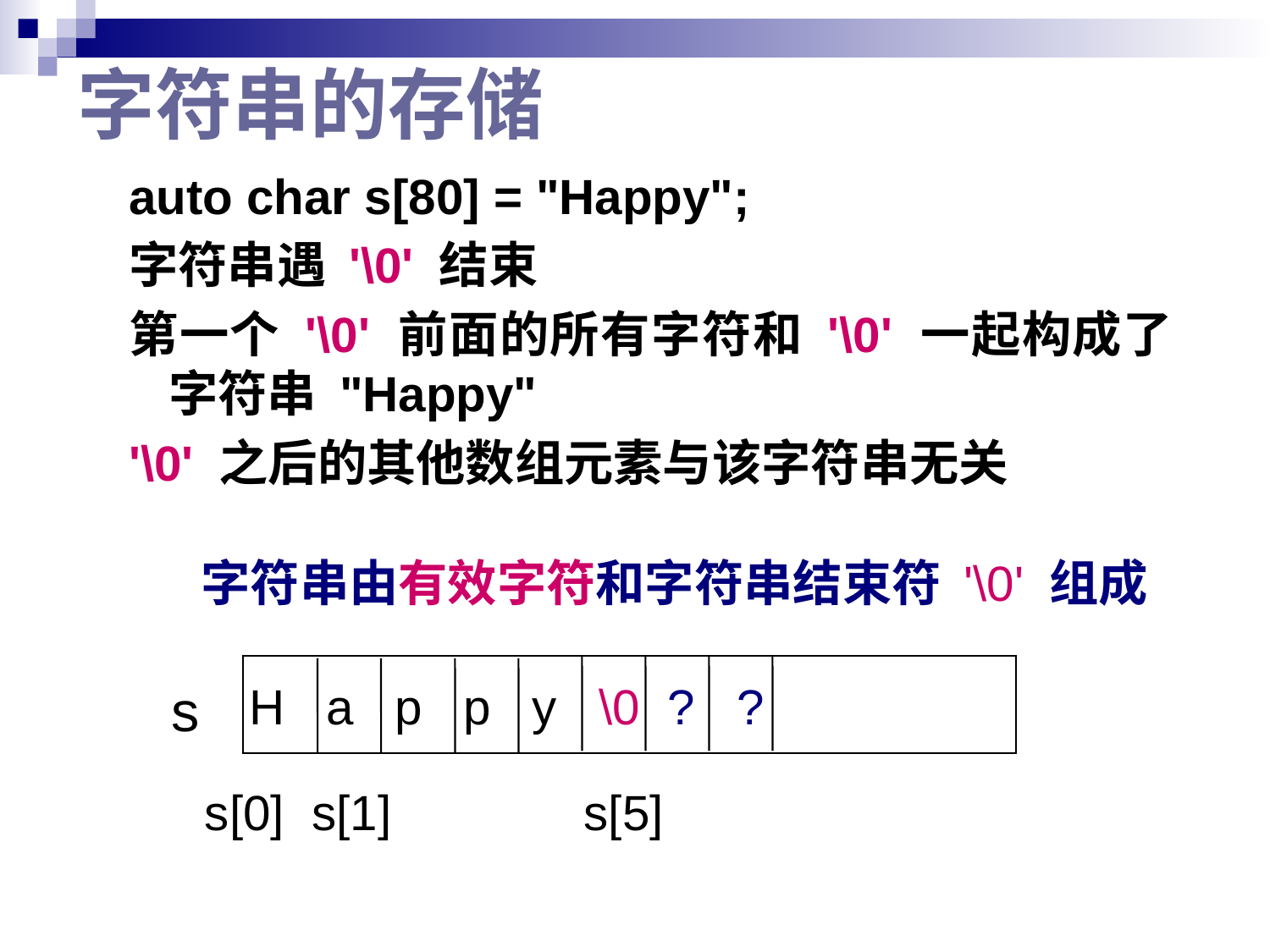

# 字符串的存储
auto char s[80] = "Happy";
字符串遇 '\0' 结束
第一个 '\0' 前面的所有字符和 '\0' 一起构成了字符串 "Happy"
'\0' 之后的其他数组元素与该字符串无关

字符串由有效字符和字符串结束符 '\0' 组成

s
 H   a   p   p   y   \0  ?   ?
 s[0]  s[1]              s[5]